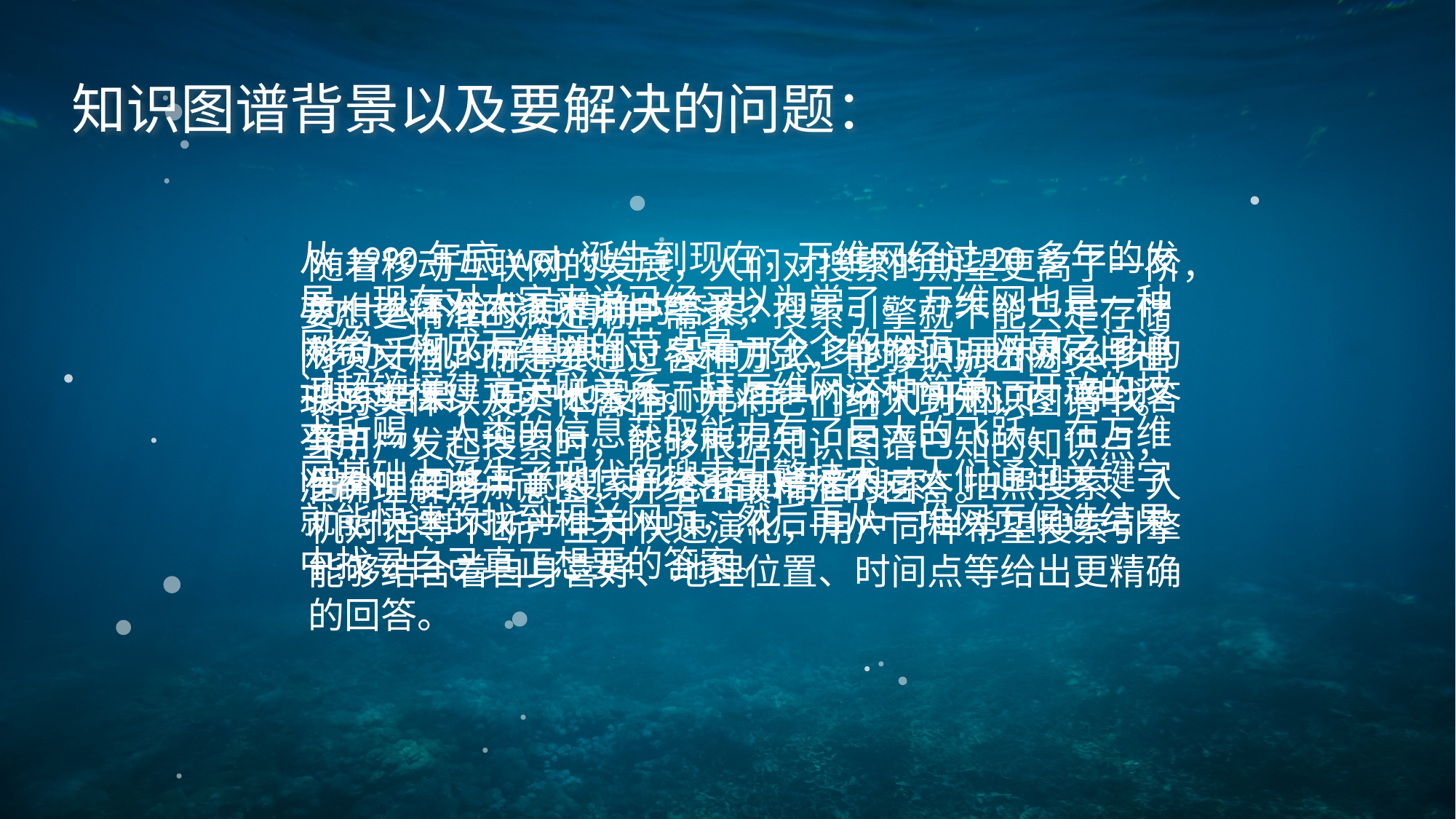

知识图谱背景以及要解决的问题：

从1990年底web诞生到现在，万维网经过20多年的发展，现在对大家来说已经习以为常了。万维网也是一种网络，构成万维网的节点是一个个的网页，网页之间通过超链接建立关联关系。拜万维网这种简单、开放的技术所赐，人类的信息获取能力有了巨大的飞跃。在万维网基础上诞生了现代的搜索引擎技术，人们通过关键字就能快速的找到相关网页，然后再从一堆网页候选结果中找寻自己真正想要的答案。

随着移动互联网的发展，人们对搜索的期望更高了一阶，为什么不给我更精确的答案？
移动手机的屏幕很小，没有那么多的空间展示那么多的搜索结果，用户也没有耐心再一个个打开网页，寻找答案；
另外，更多新的搜索形态诸如语音搜索、拍照搜索、人机对话等不断产生并快速演化，用户同样希望搜索引擎能够结合着自身喜好、地理位置、时间点等给出更精确的回答。

要想更精准的满足用户需求，搜索引擎就不能只是存储网页文档，而是要通过各种方式，能够识别出网页中出现的实体以及实体属性，并将它们纳入到知识图谱中。当用户发起搜索时，能够根据知识图谱已知的知识点，准确理解用户意图，并给出最精准的回答。